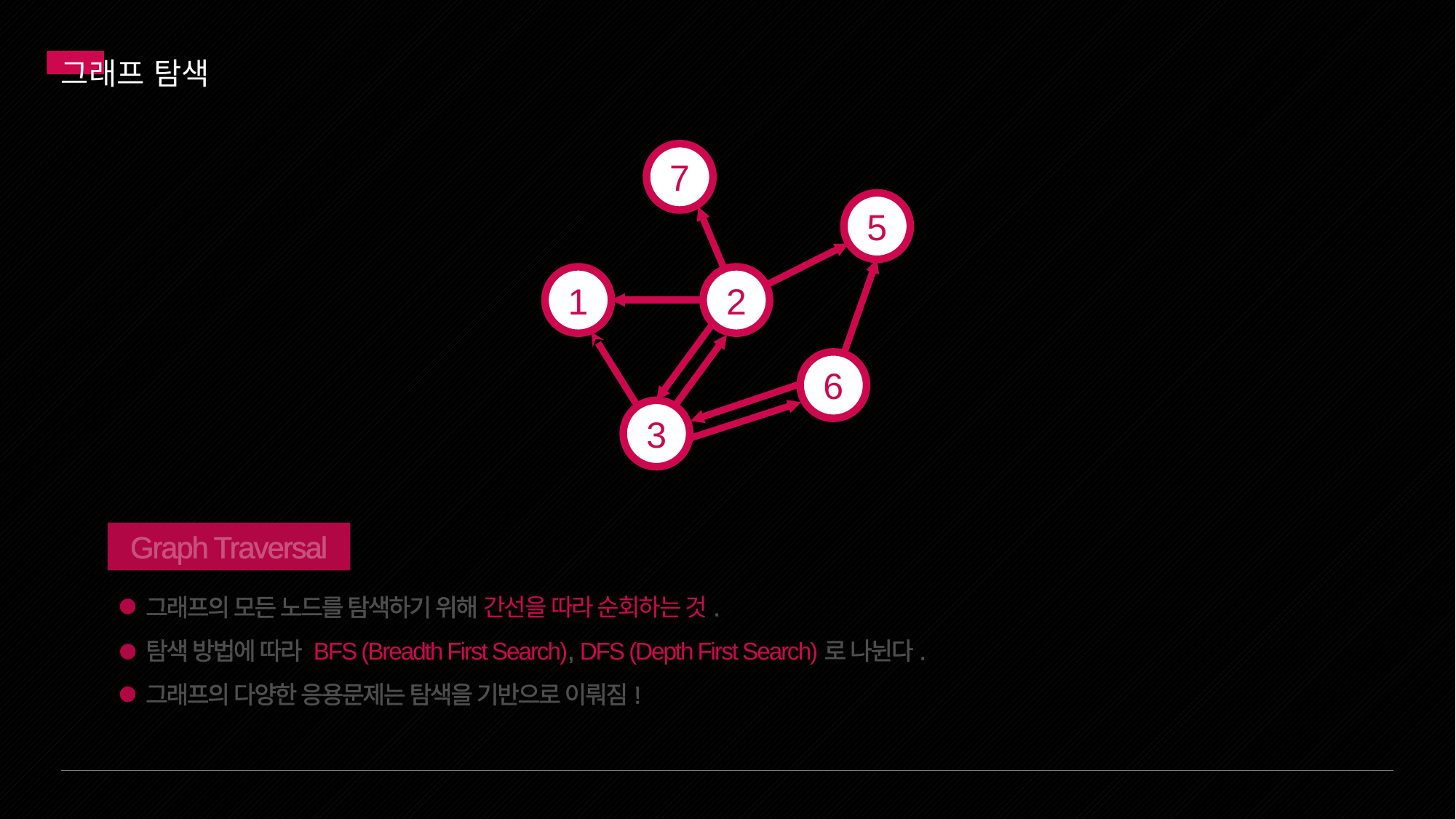

그래프 탐색

7
5
1
2
6
3

Graph Traversal
그래프의 모든 노드를 탐색하기 위해 간선을 따라 순회하는 것.

탐색 방법에 따라 BFS (Breadth First Search), DFS (Depth First Search)로 나뉜다.

그래프의 다양한 응용문제는 탐색을 기반으로 이뤄짐!

2021 알고리즘 특강 with C++